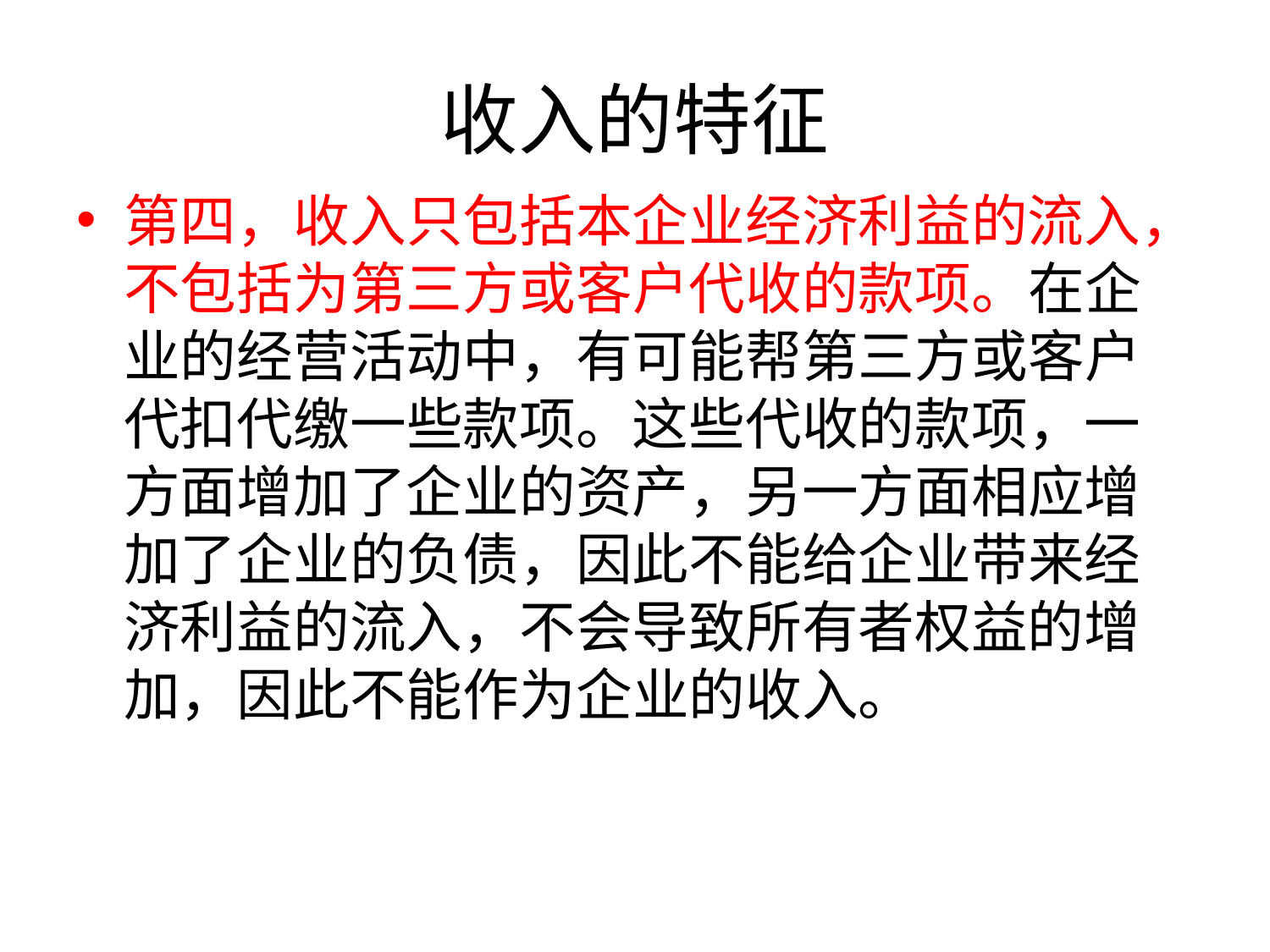

# 收入的特征
第四，收入只包括本企业经济利益的流入，不包括为第三方或客户代收的款项。在企业的经营活动中，有可能帮第三方或客户代扣代缴一些款项。这些代收的款项，一方面增加了企业的资产，另一方面相应增加了企业的负债，因此不能给企业带来经济利益的流入，不会导致所有者权益的增加，因此不能作为企业的收入。